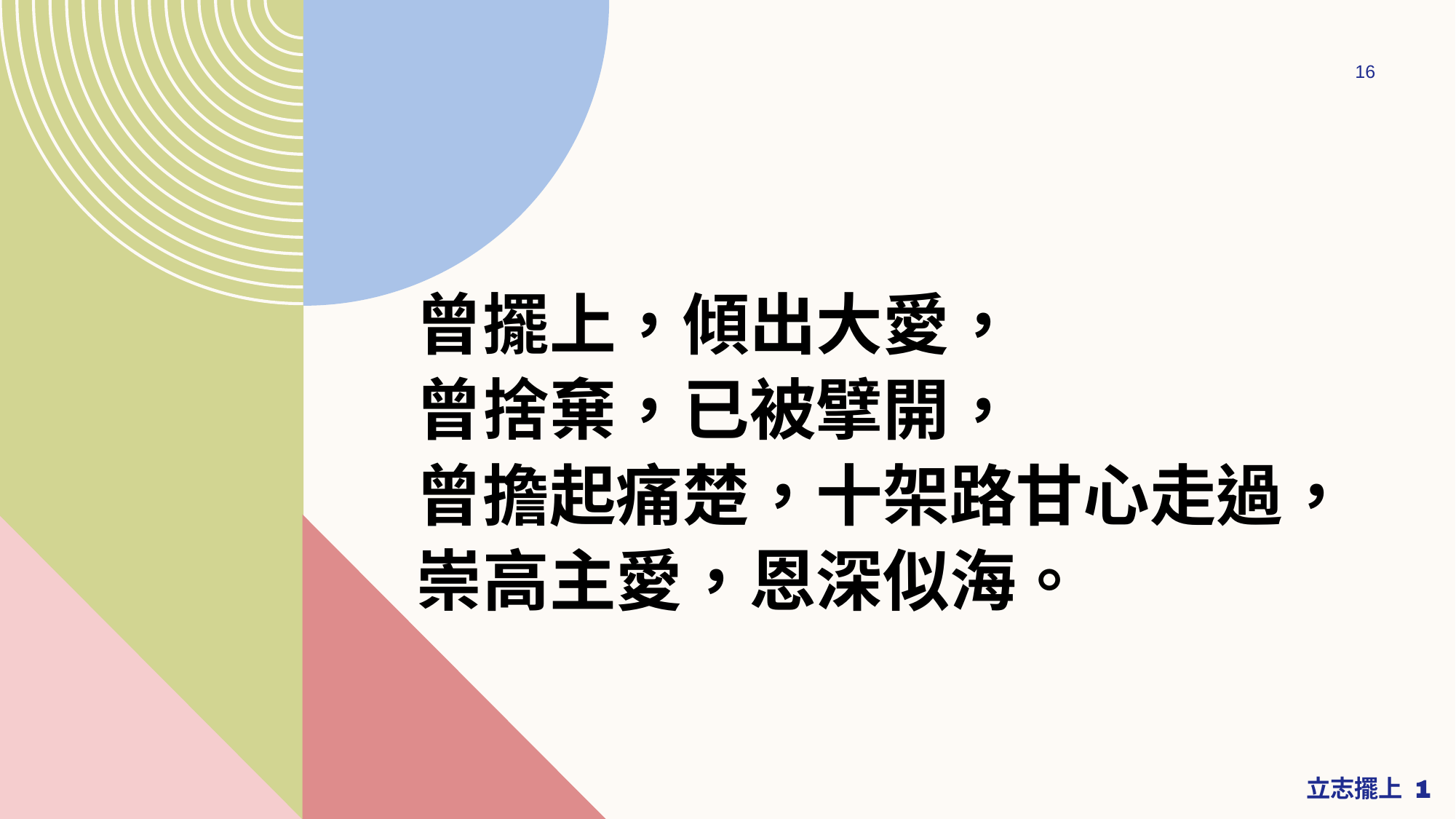

16
曾擺上，傾出大愛，
曾捨棄，已被擘開，
曾擔起痛楚，十架路甘心走過，
崇高主愛，恩深似海。
# 立志擺上 1